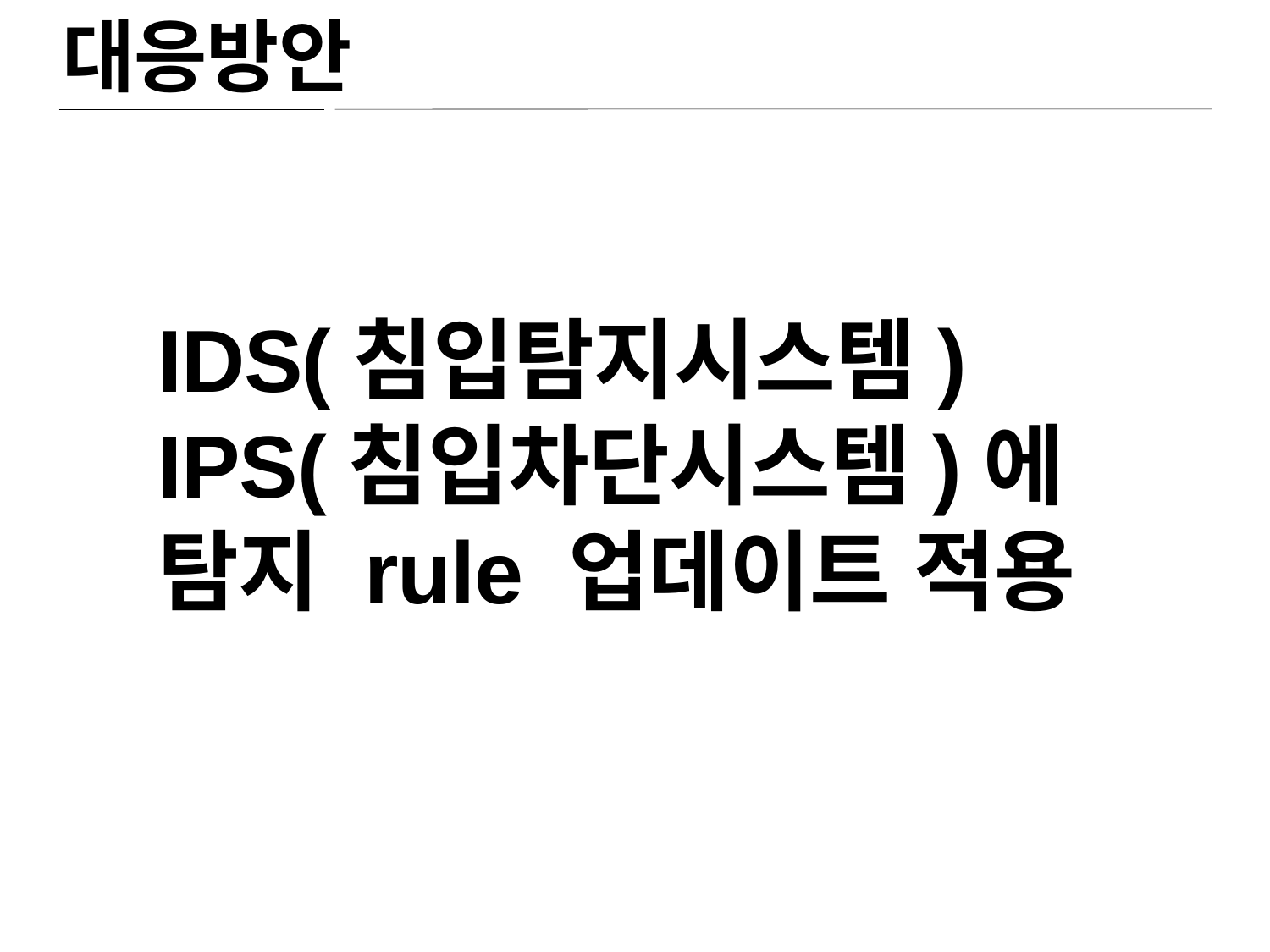

대응방안

IDS(침입탐지시스템)
IPS(침입차단시스템)에
탐지 rule 업데이트 적용